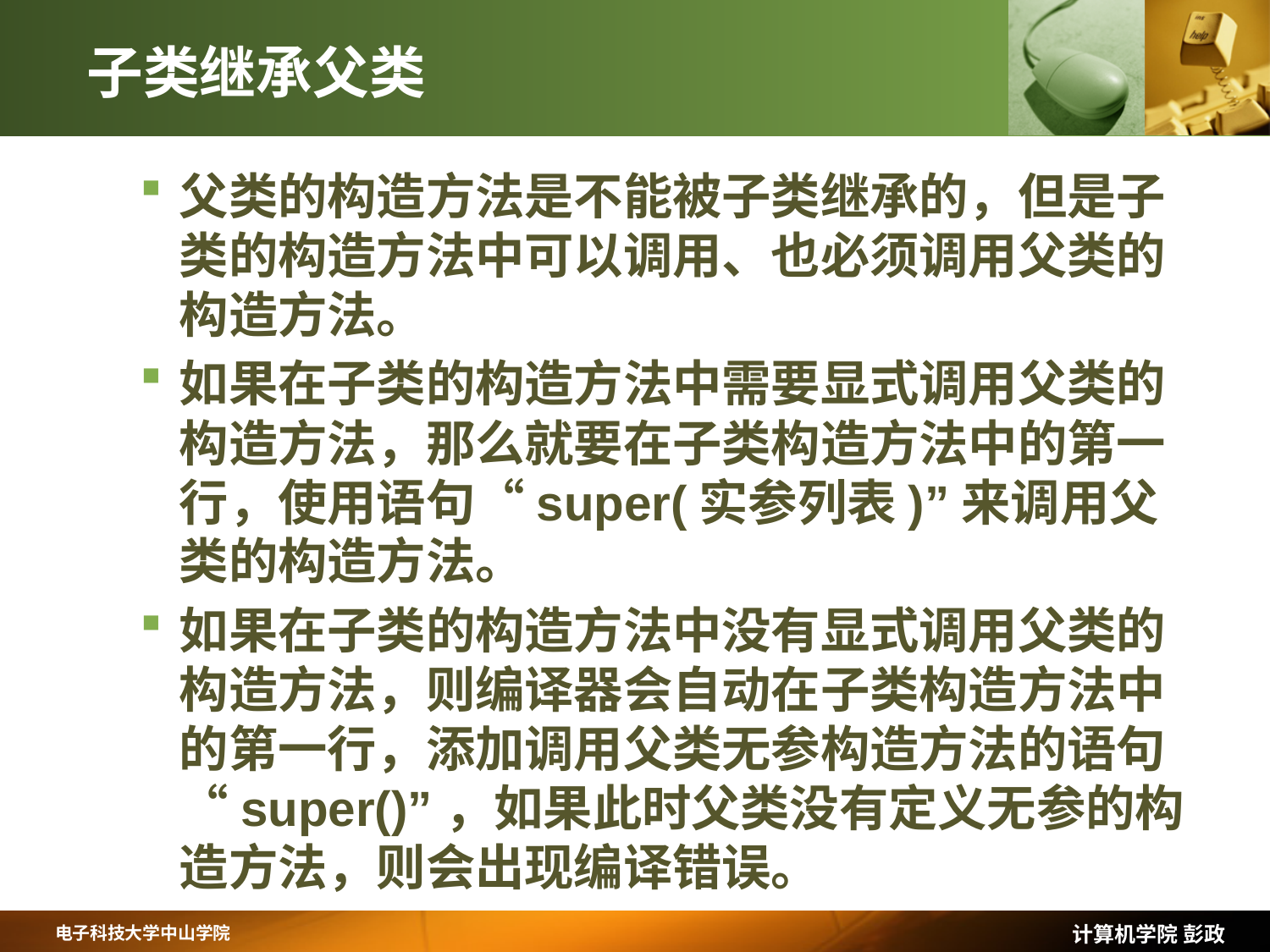

# 子类继承父类
父类的构造方法是不能被子类继承的，但是子类的构造方法中可以调用、也必须调用父类的构造方法。
如果在子类的构造方法中需要显式调用父类的构造方法，那么就要在子类构造方法中的第一行，使用语句“super(实参列表)”来调用父类的构造方法。
如果在子类的构造方法中没有显式调用父类的构造方法，则编译器会自动在子类构造方法中的第一行，添加调用父类无参构造方法的语句“super()”，如果此时父类没有定义无参的构造方法，则会出现编译错误。
计算机学院 彭政
电子科技大学中山学院